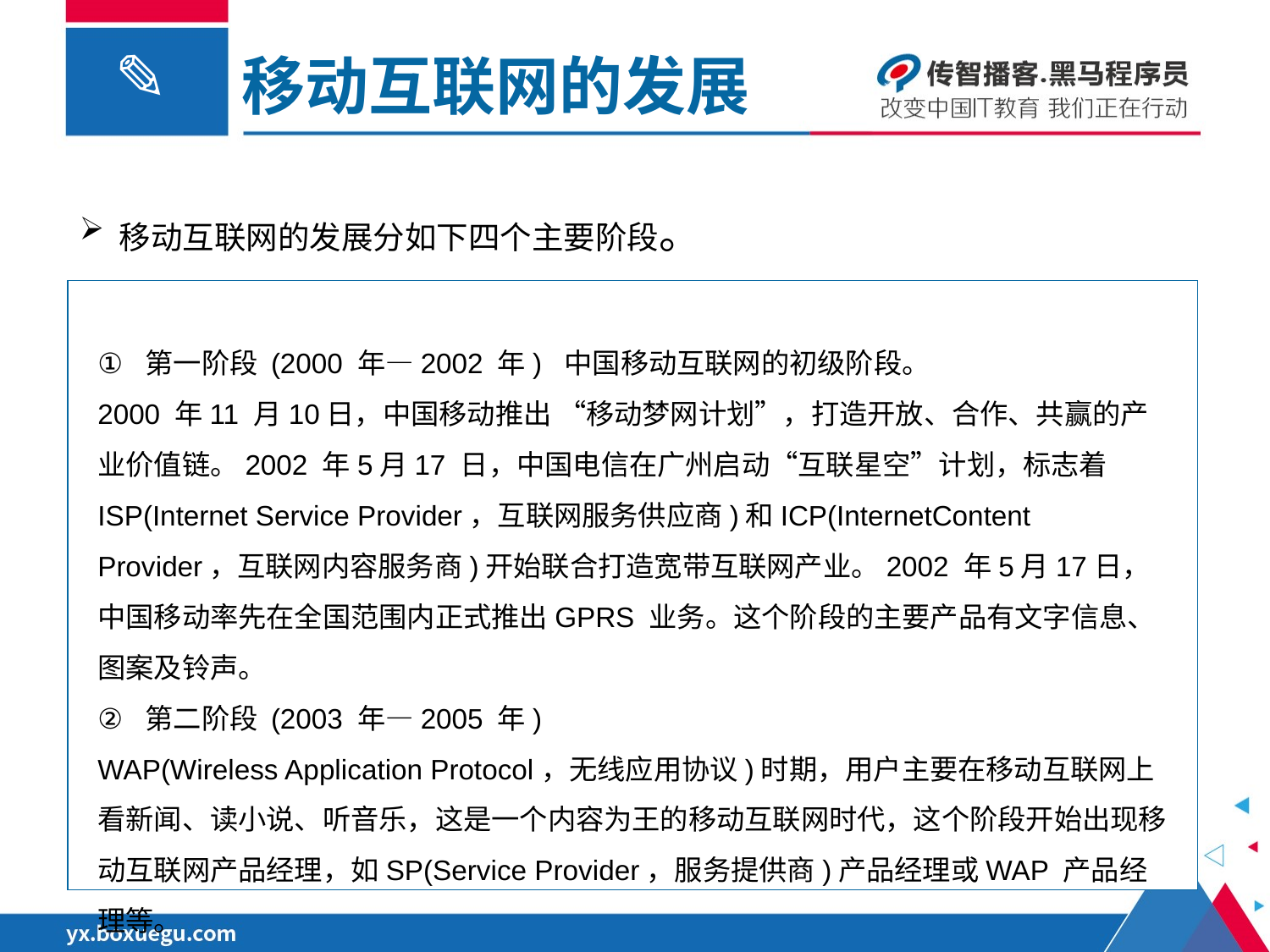

移动互联网的发展
移动互联网的发展分如下四个主要阶段。

第一阶段 (2000 年—2002 年)  中国移动互联网的初级阶段。
2000 年11 月10日，中国移动推出 “移动梦网计划”，打造开放、合作、共赢的产业价值链。2002 年5月17 日，中国电信在广州启动“互联星空”计划，标志着ISP(Internet Service Provider，互联网服务供应商)和ICP(InternetContent Provider，互联网内容服务商)开始联合打造宽带互联网产业。2002 年5月17日，中国移动率先在全国范围内正式推出GPRS 业务。这个阶段的主要产品有文字信息、图案及铃声。
第二阶段 (2003 年—2005 年)
WAP(Wireless Application Protocol，无线应用协议)时期，用户主要在移动互联网上看新闻、读小说、听音乐，这是一个内容为王的移动互联网时代，这个阶段开始出现移动互联网产品经理，如SP(Service Provider，服务提供商)产品经理或WAP 产品经理等。